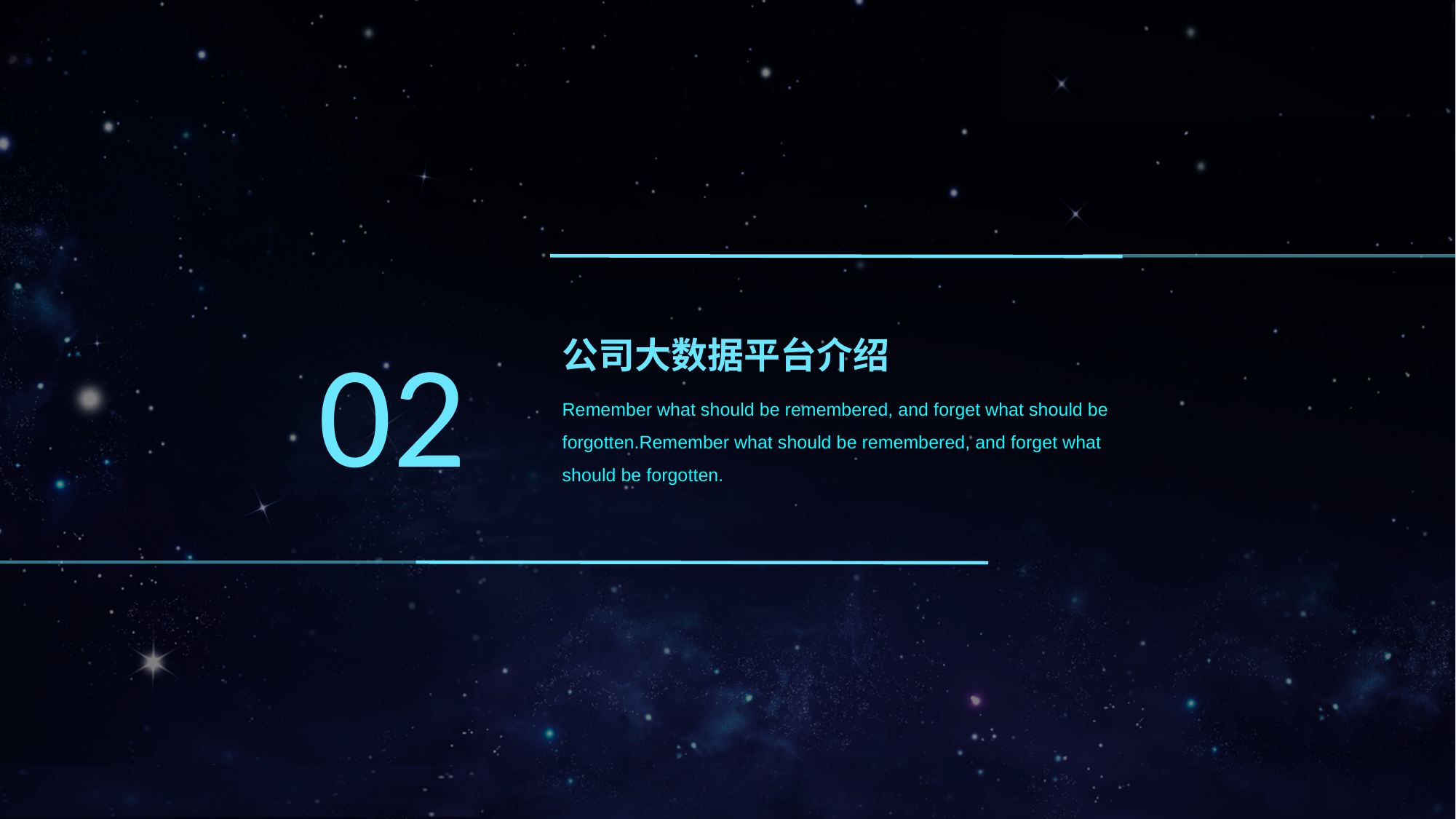

02
公司大数据平台介绍
Remember what should be remembered, and forget what should be forgotten.Remember what should be remembered, and forget what should be forgotten.